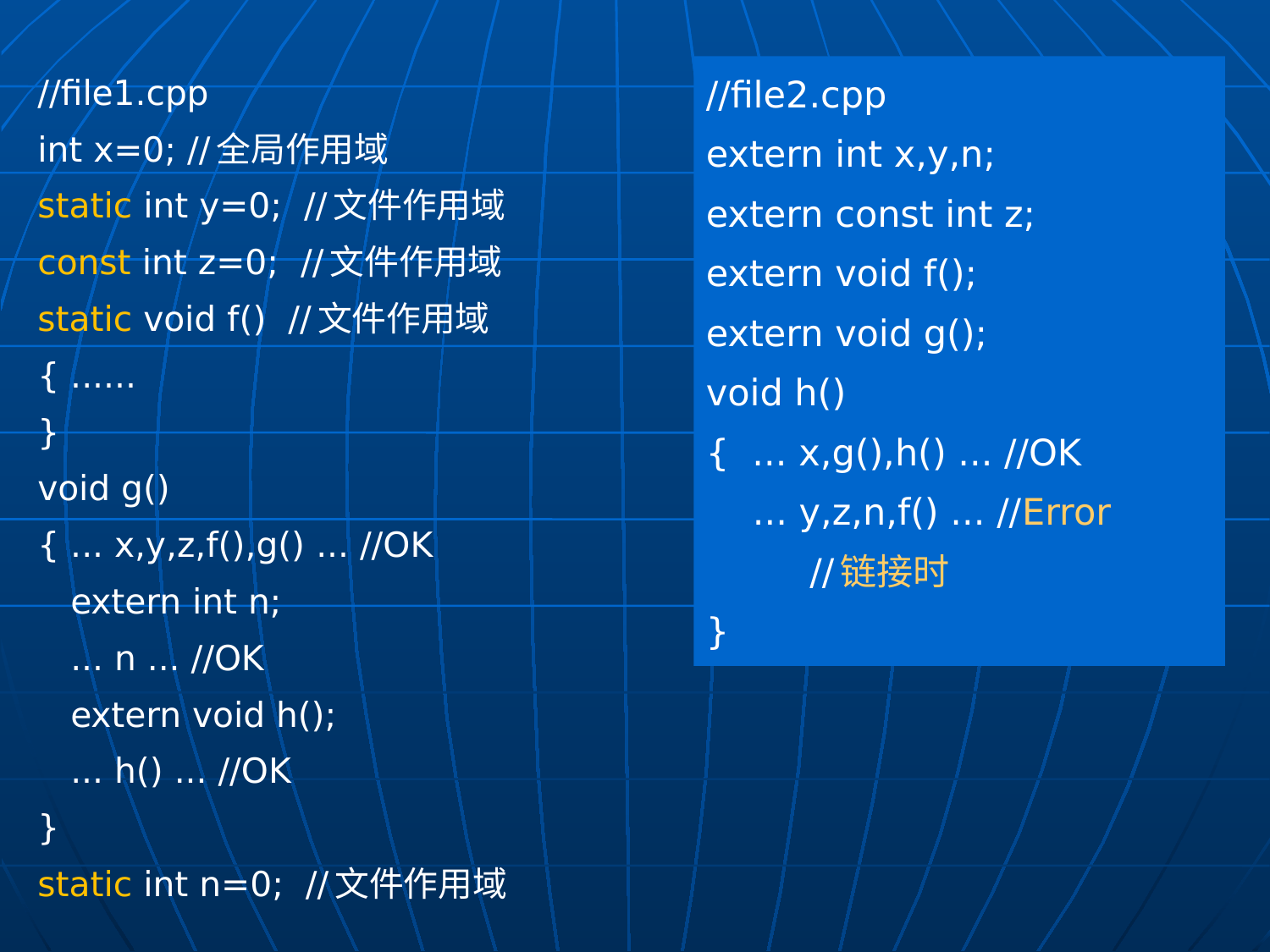

//file1.cpp
int x=0; //全局作用域
static int y=0;  //文件作用域
const int z=0;  //文件作用域
static void f()  //文件作用域
{ ......
}
void g()
{ ... x,y,z,f(),g() ... //OK
   extern int n;
   ... n ... //OK
   extern void h();
   ... h() ... //OK
}
static int n=0;  //文件作用域

//file2.cpp
extern int x,y,n;
extern const int z;
extern void f();
extern void g();
void h()
{  ... x,g(),h() ... //OK
    ... y,z,n,f() ... //Error
			     //链接时
}